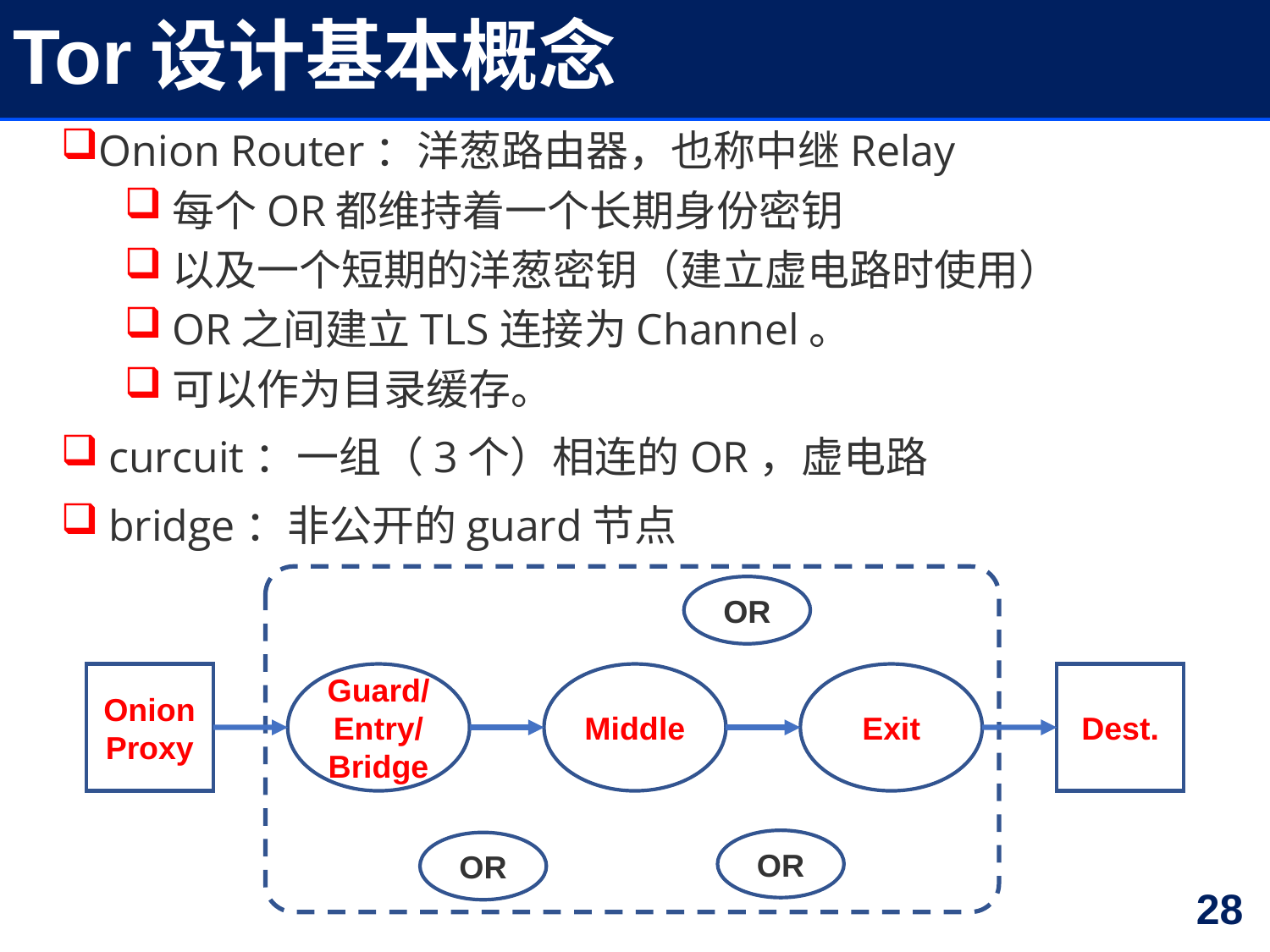

# Tor设计基本概念
Onion Router：洋葱路由器，也称中继Relay
每个OR都维持着一个长期身份密钥
以及一个短期的洋葱密钥（建立虚电路时使用）
OR之间建立TLS连接为Channel。
可以作为目录缓存。
curcuit：一组（3个）相连的OR，虚电路
bridge：非公开的guard节点

OR
Onion
Proxy
Dest.
Guard/
Entry/
Bridge
Middle
Exit
OR
OR
28